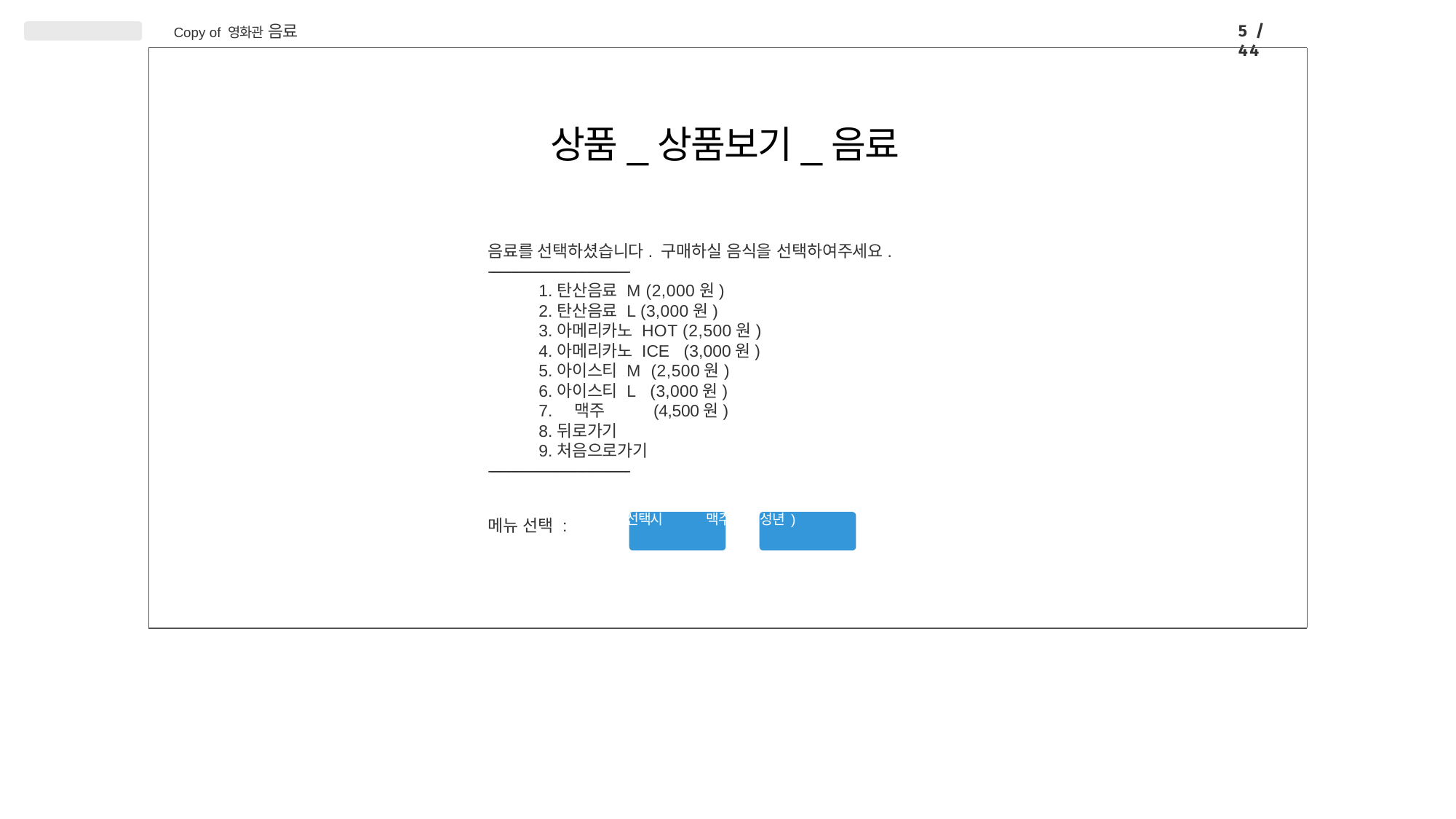

5 / 44
Copy of 영화관 음료

# 상품_상품보기_음료
음료를 선택하셨습니다. 구매하실 음식을 선택하여주세요.
-----------------------------------------------------------------
탄산음료 M (2,000원)
탄산음료 L (3,000원)
아메리카노 HOT (2,500원)
아메리카노 ICE   (3,000원)
아이스티 M  (2,500원)
아이스티 L   (3,000원)
   맥주          (4,500원)
뒤로가기
처음으로가기
-----------------------------------------------------------------

메뉴 선택 :	음식 선택시	맥주(미성년)